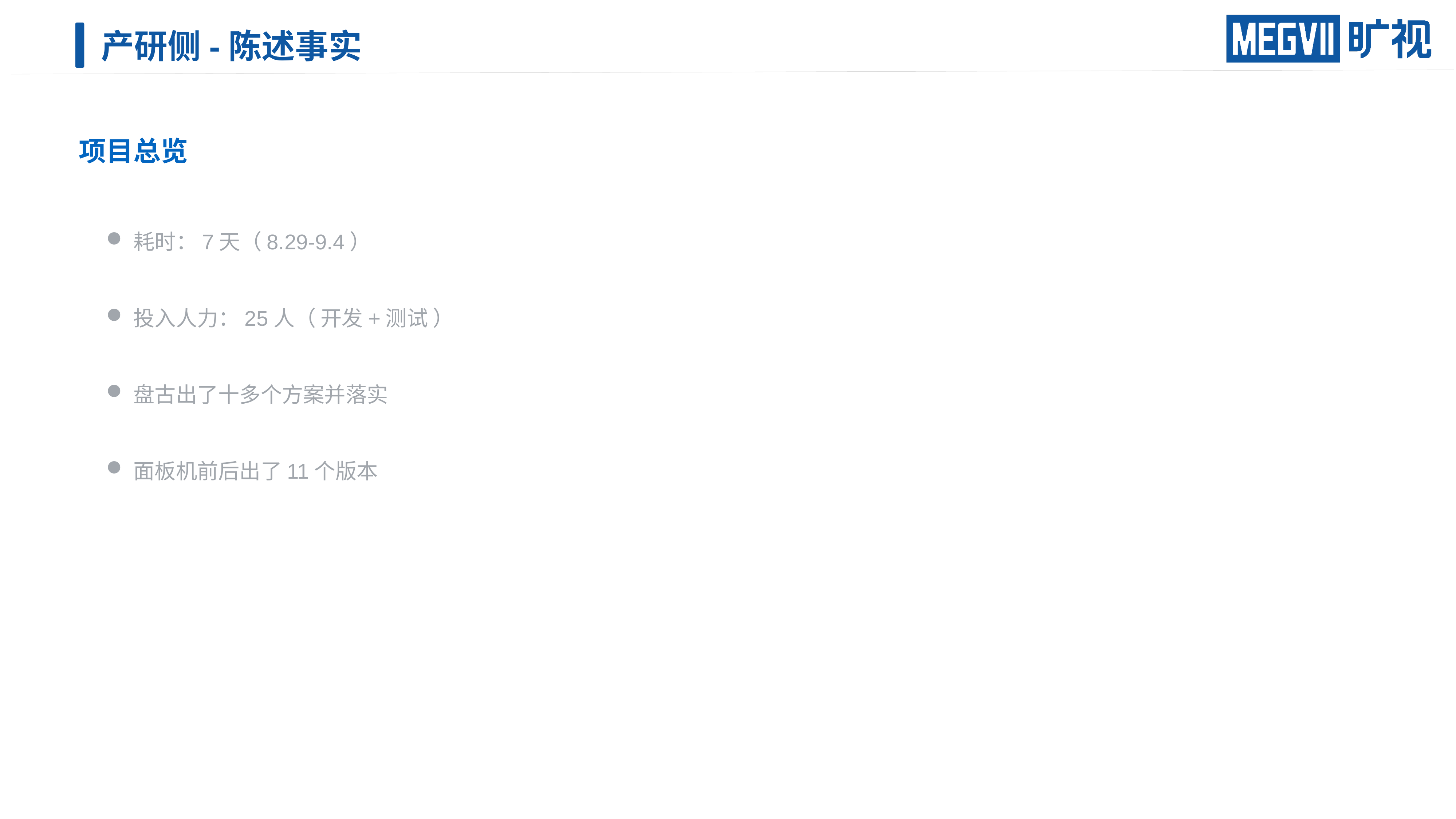

# 产研侧-陈述事实
项目总览

耗时：7天（8.29-9.4）

投入人力：25人（ 开发+测试 ）

盘古出了十多个方案并落实

面板机前后出了11个版本